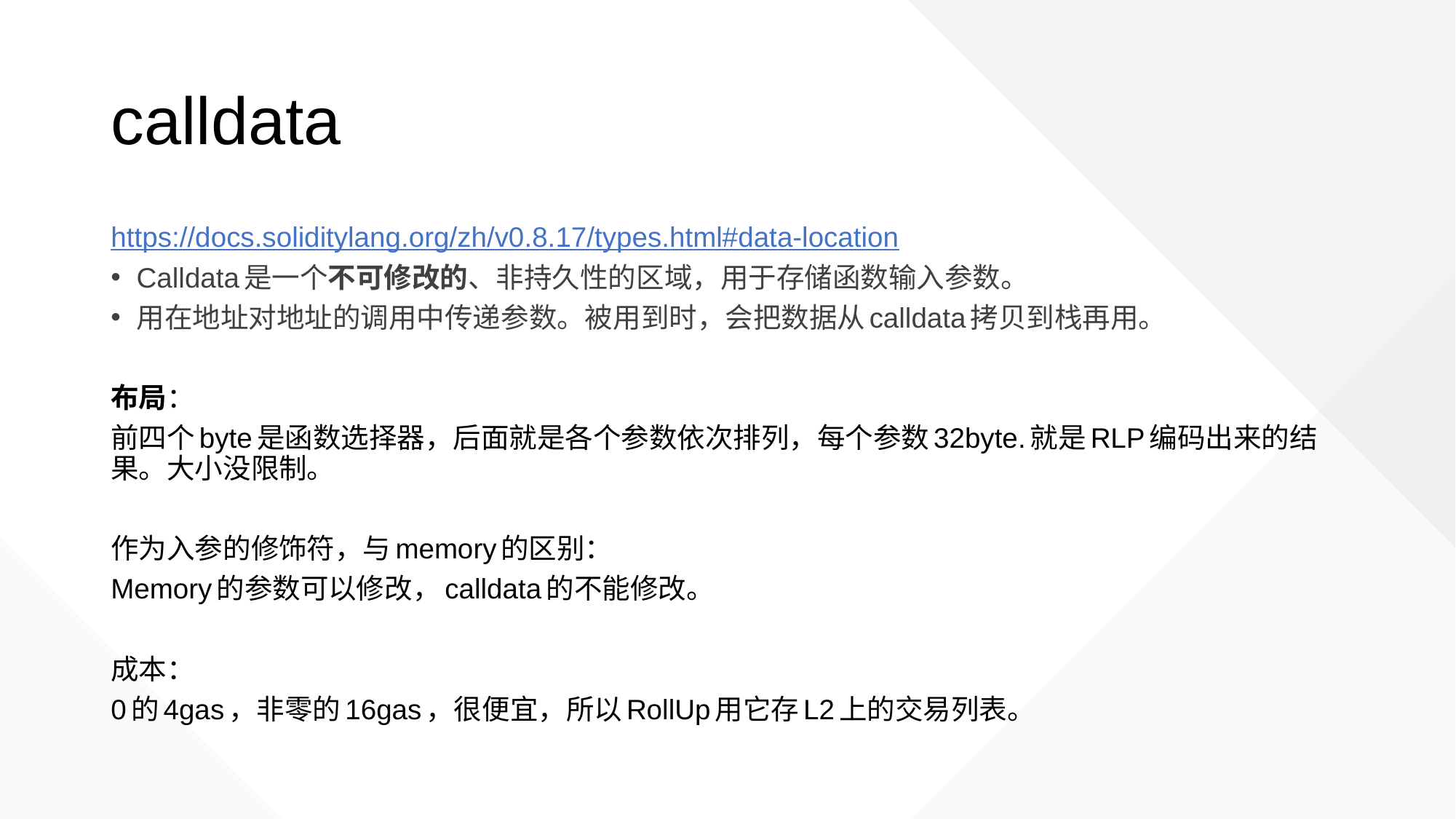

# calldata
https://docs.soliditylang.org/zh/v0.8.17/types.html#data-location
Calldata是一个不可修改的、非持久性的区域，用于存储函数输入参数。
用在地址对地址的调用中传递参数。被用到时，会把数据从calldata拷贝到栈再用。

布局：
前四个byte是函数选择器，后面就是各个参数依次排列，每个参数32byte.就是RLP编码出来的结果。大小没限制。

作为入参的修饰符，与memory的区别：
Memory的参数可以修改，calldata的不能修改。

成本：
0的4gas，非零的16gas，很便宜，所以RollUp用它存L2上的交易列表。